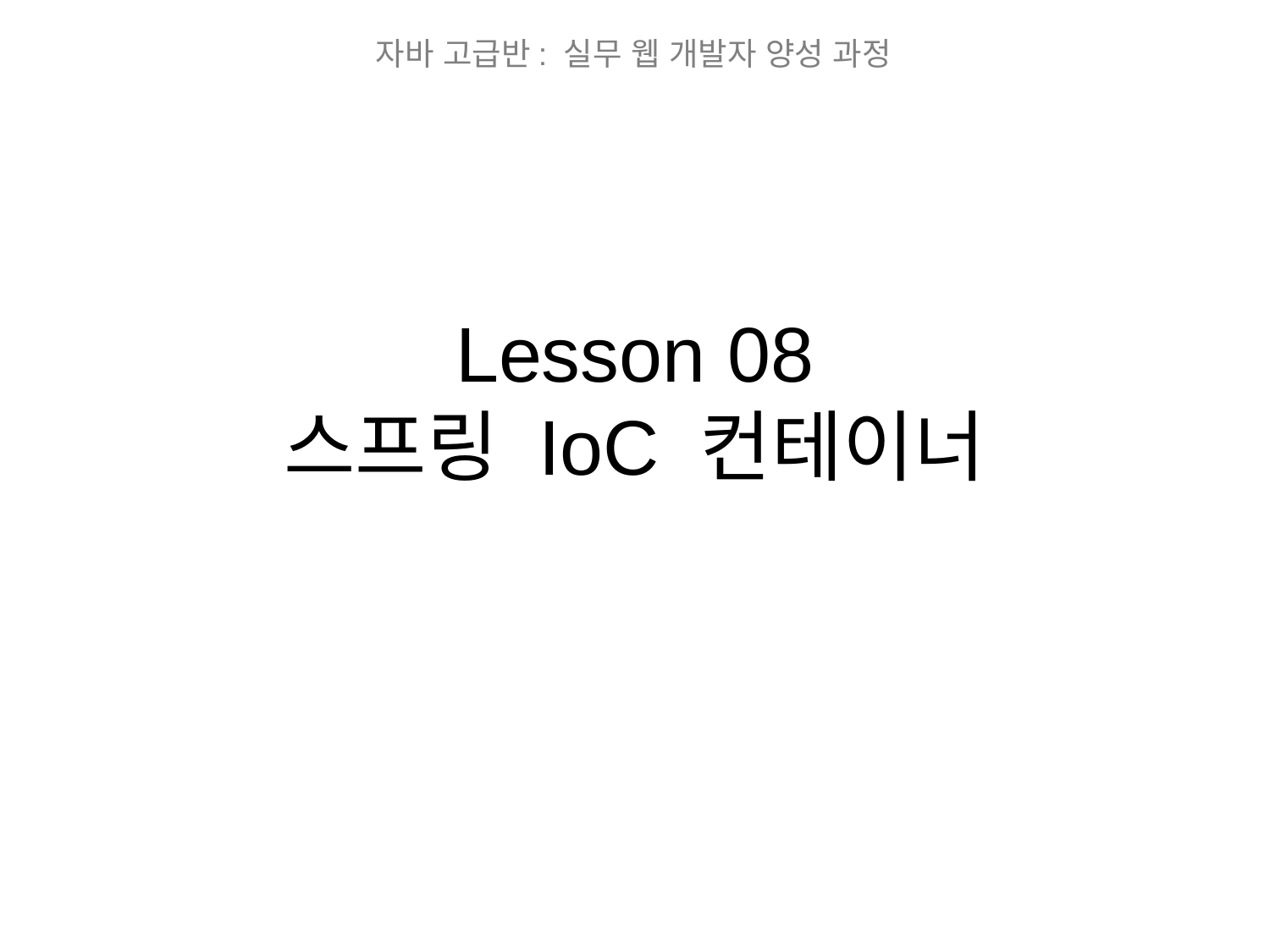

자바 고급반: 실무 웹 개발자 양성 과정
# Lesson 08 스프링 IoC 컨테이너